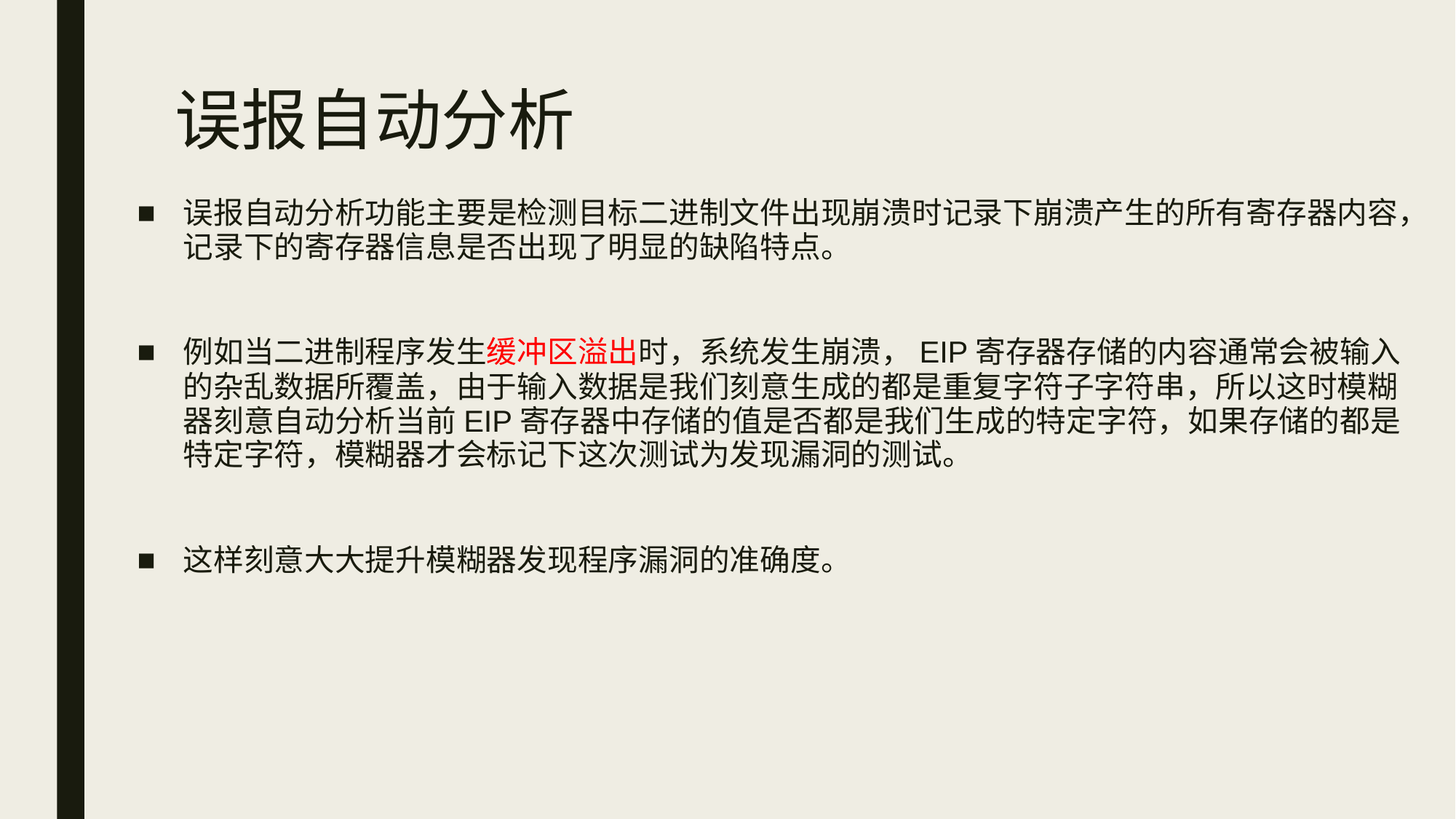

# 误报自动分析
误报自动分析功能主要是检测目标二进制文件出现崩溃时记录下崩溃产生的所有寄存器内容，记录下的寄存器信息是否出现了明显的缺陷特点。

例如当二进制程序发生缓冲区溢出时，系统发生崩溃，EIP寄存器存储的内容通常会被输入的杂乱数据所覆盖，由于输入数据是我们刻意生成的都是重复字符子字符串，所以这时模糊器刻意自动分析当前EIP寄存器中存储的值是否都是我们生成的特定字符，如果存储的都是特定字符，模糊器才会标记下这次测试为发现漏洞的测试。

这样刻意大大提升模糊器发现程序漏洞的准确度。